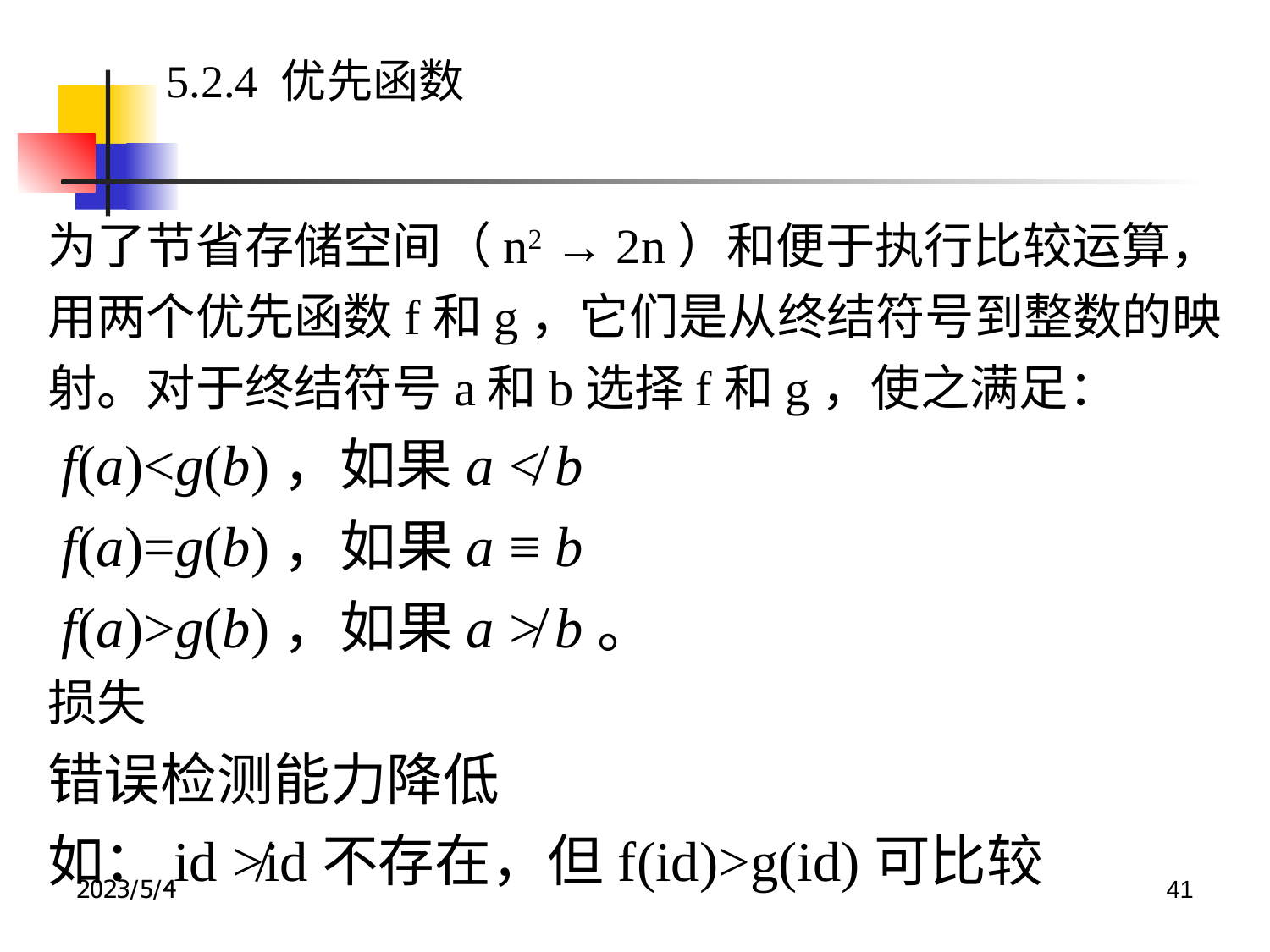

5.2.4 优先函数
为了节省存储空间（n2 → 2n）和便于执行比较运算，用两个优先函数f和g，它们是从终结符号到整数的映射。对于终结符号a和b选择f和g，使之满足：
 f(a)<g(b)，如果a ≮ b
 f(a)=g(b)，如果a ≡ b
 f(a)>g(b)，如果a ≯ b。
损失
错误检测能力降低
如：id ≯id不存在，但f(id)>g(id)可比较
2023/5/4
41